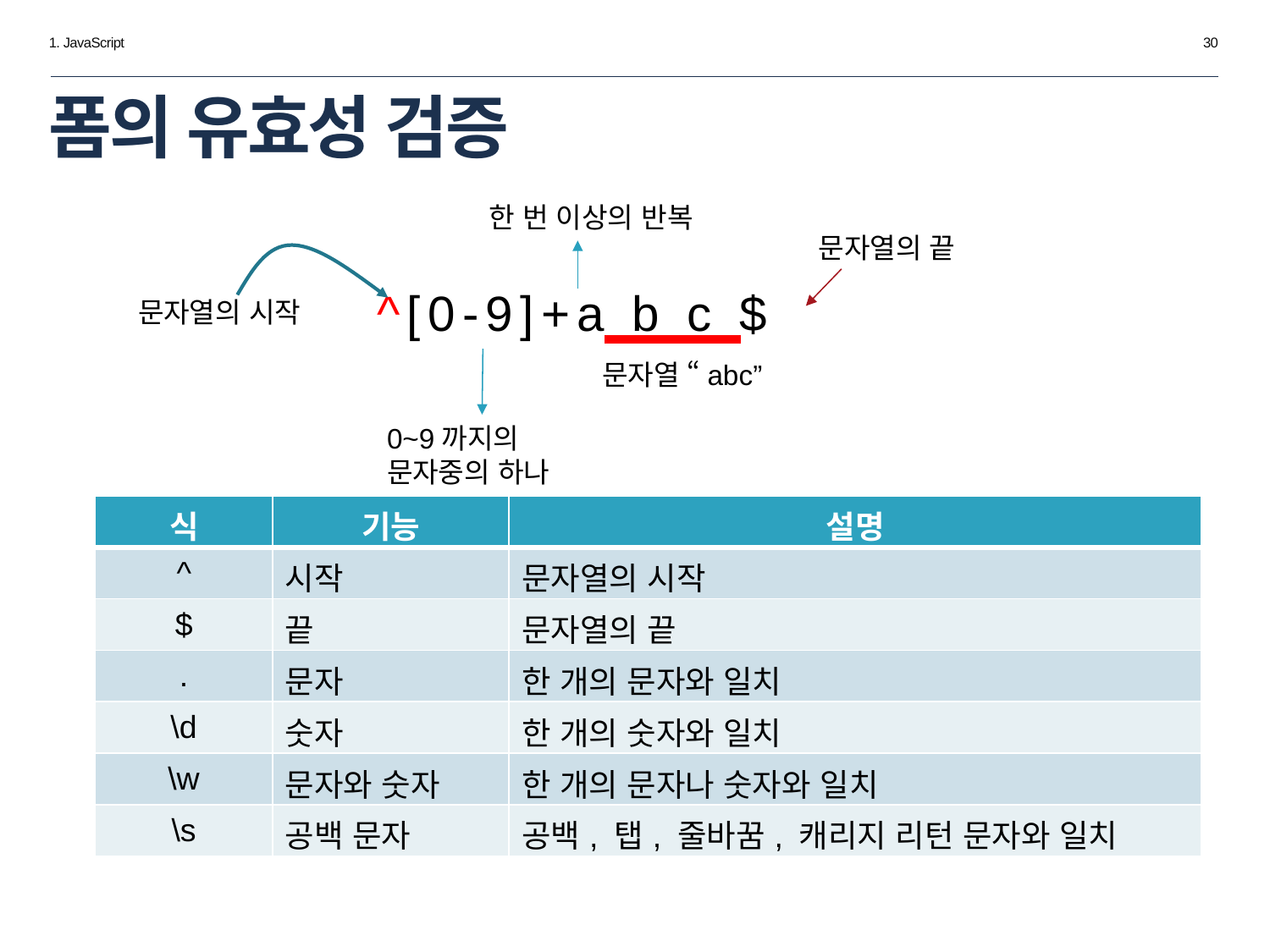

1. JavaScript
30
# 폼의 유효성 검증
한 번 이상의 반복
문자열의 끝

^[0-9]+a b c $
문자열의 시작
문자열 “abc”
0~9까지의 문자중의 하나
| 식 | 기능 | 설명 |
| --- | --- | --- |
| ^ | 시작 | 문자열의 시작 |
| $ | 끝 | 문자열의 끝 |
| . | 문자 | 한 개의 문자와 일치 |
| \d | 숫자 | 한 개의 숫자와 일치 |
| \w | 문자와 숫자 | 한 개의 문자나 숫자와 일치 |
| \s | 공백 문자 | 공백, 탭, 줄바꿈, 캐리지 리턴 문자와 일치 |